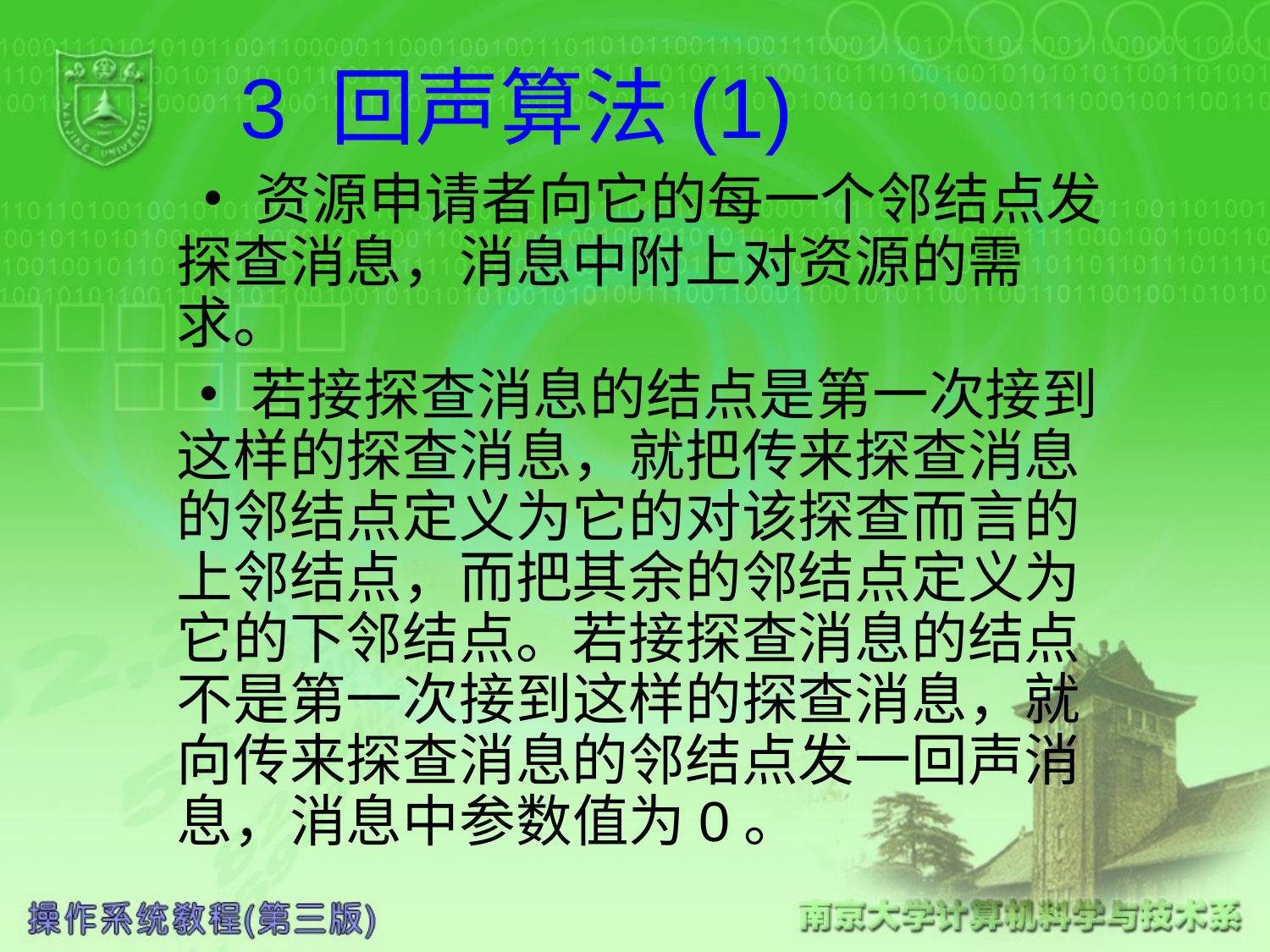

# 3 回声算法(1)
    •资源申请者向它的每一个邻结点发探查消息，消息中附上对资源的需求。
    •若接探查消息的结点是第一次接到这样的探查消息，就把传来探查消息的邻结点定义为它的对该探查而言的上邻结点，而把其余的邻结点定义为它的下邻结点。若接探查消息的结点不是第一次接到这样的探查消息，就向传来探查消息的邻结点发一回声消息，消息中参数值为0。